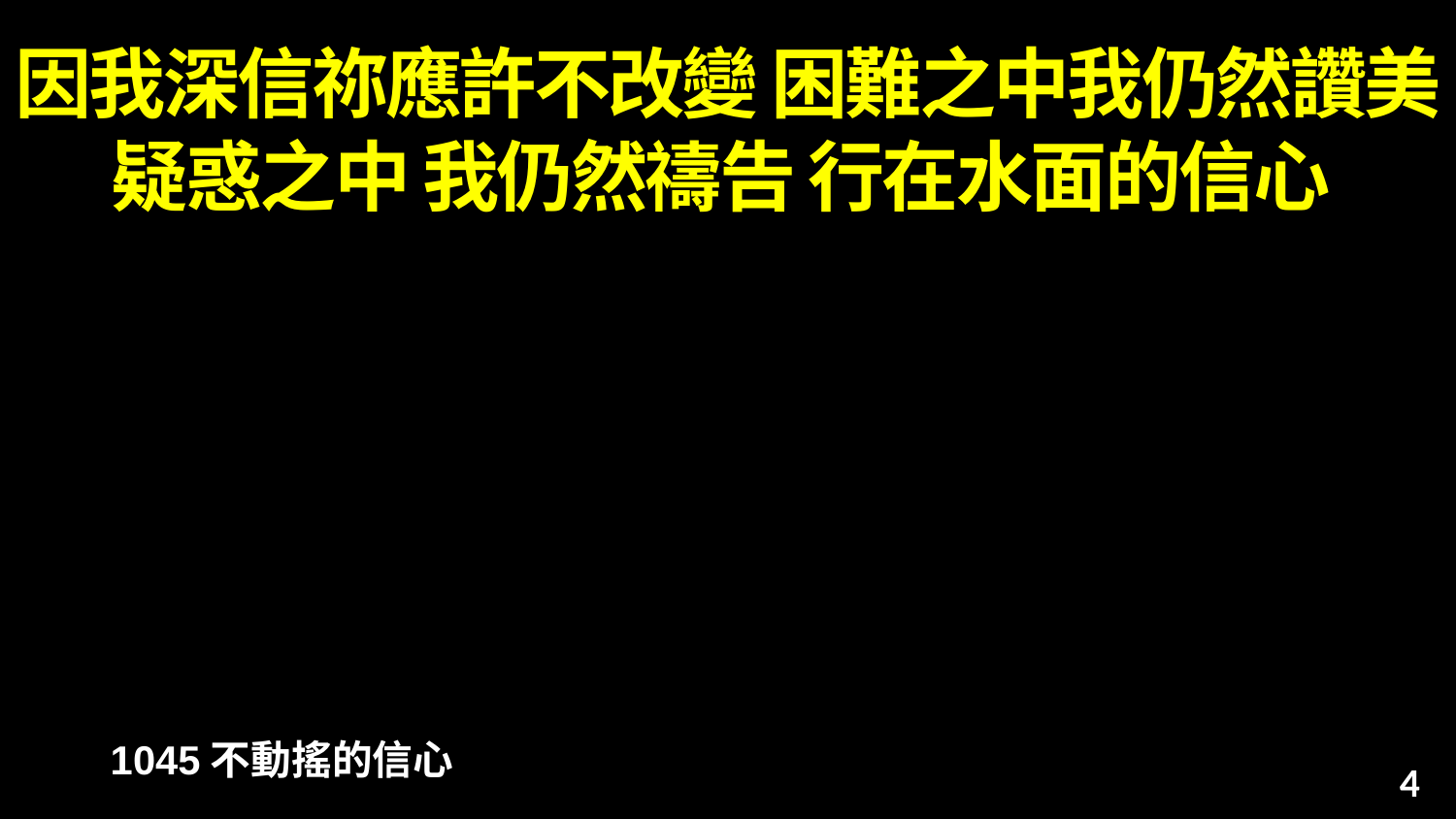

# 因我深信祢應許不改變 困難之中我仍然讚美 疑惑之中 我仍然禱告 行在水面的信心
1045不動搖的信心
4